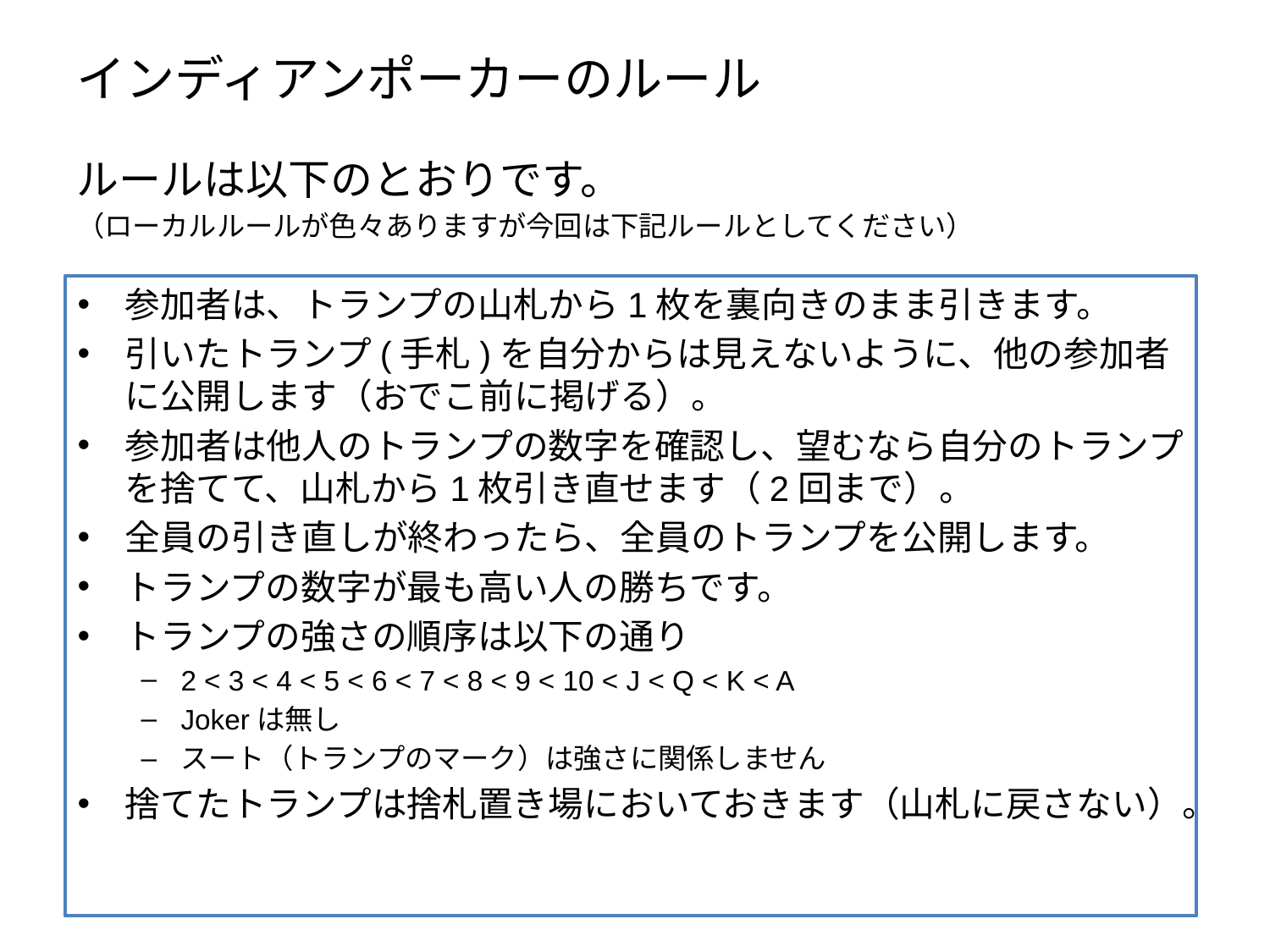

# インディアンポーカーのルール
ルールは以下のとおりです。
（ローカルルールが色々ありますが今回は下記ルールとしてください）
参加者は、トランプの山札から1枚を裏向きのまま引きます。
引いたトランプ(手札)を自分からは見えないように、他の参加者に公開します（おでこ前に掲げる）。
参加者は他人のトランプの数字を確認し、望むなら自分のトランプを捨てて、山札から1枚引き直せます（2回まで）。
全員の引き直しが終わったら、全員のトランプを公開します。
トランプの数字が最も高い人の勝ちです。
トランプの強さの順序は以下の通り
2 < 3 < 4 < 5 < 6 < 7 < 8 < 9 < 10 < J < Q < K < A
Jokerは無し
スート（トランプのマーク）は強さに関係しません
捨てたトランプは捨札置き場においておきます（山札に戻さない）。